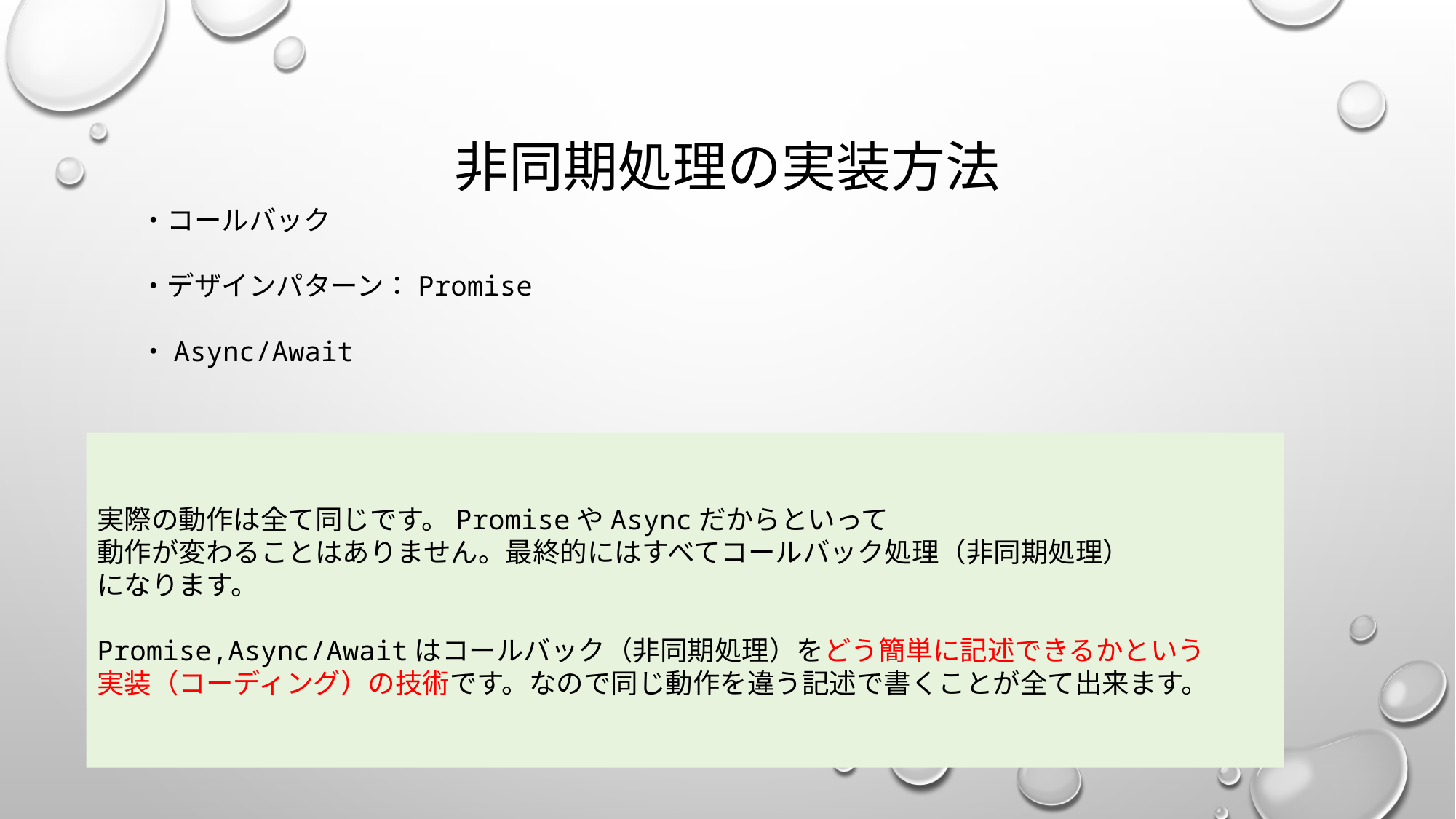

# 非同期処理の実装方法
・コールバック

・デザインパターン：Promise

・Async/Await

実際の動作は全て同じです。PromiseやAsyncだからといって
動作が変わることはありません。最終的にはすべてコールバック処理（非同期処理）
になります。

Promise,Async/Awaitはコールバック（非同期処理）をどう簡単に記述できるかという
実装（コーディング）の技術です。なので同じ動作を違う記述で書くことが全て出来ます。